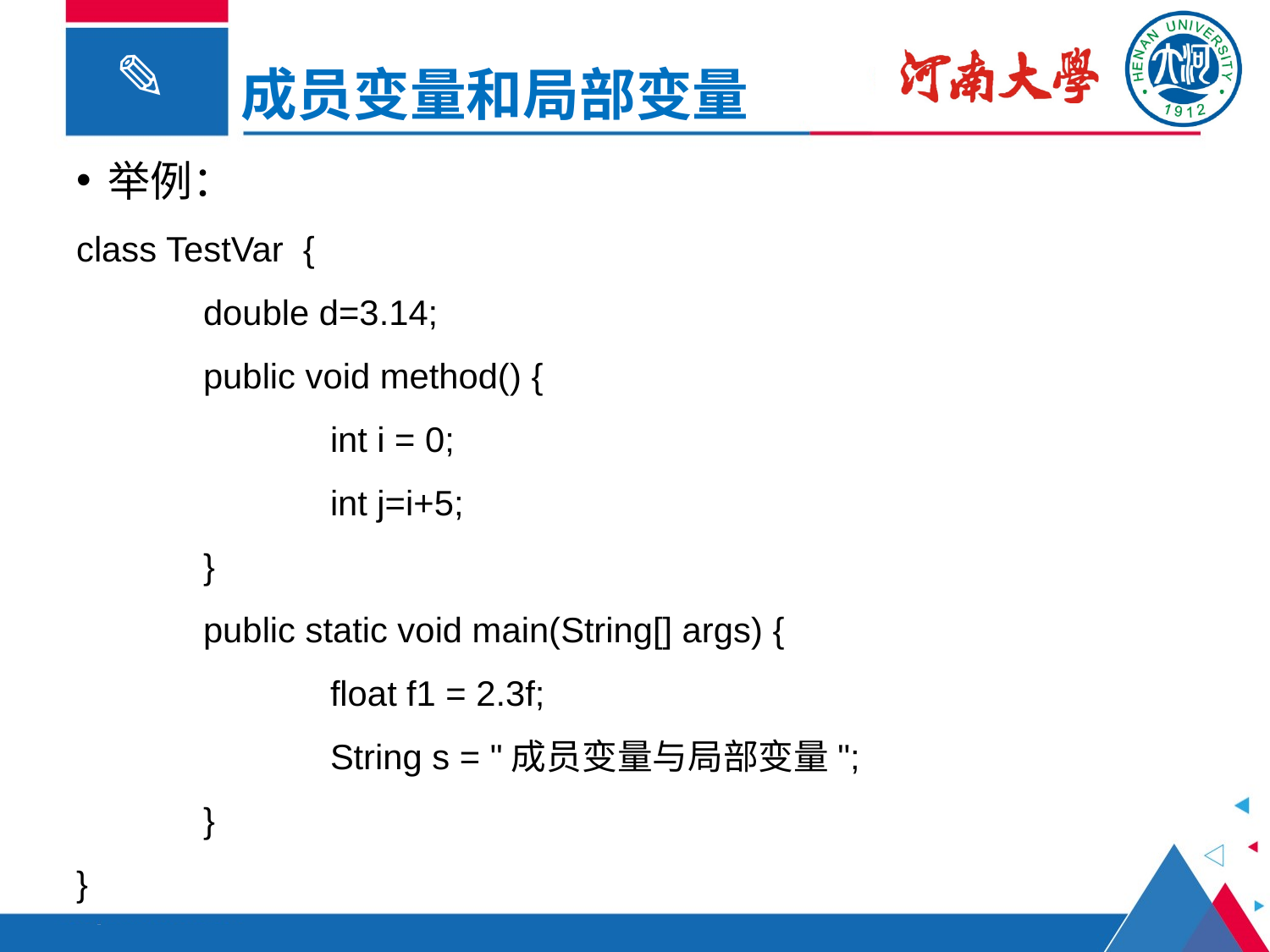

成员变量和局部变量
举例：
class TestVar  {
	double d=3.14;
	public void method() {
		int i = 0;
		int j=i+5;
	}
	public static void main(String[] args) {
		float f1 = 2.3f;
		String s = "成员变量与局部变量";
	}
}